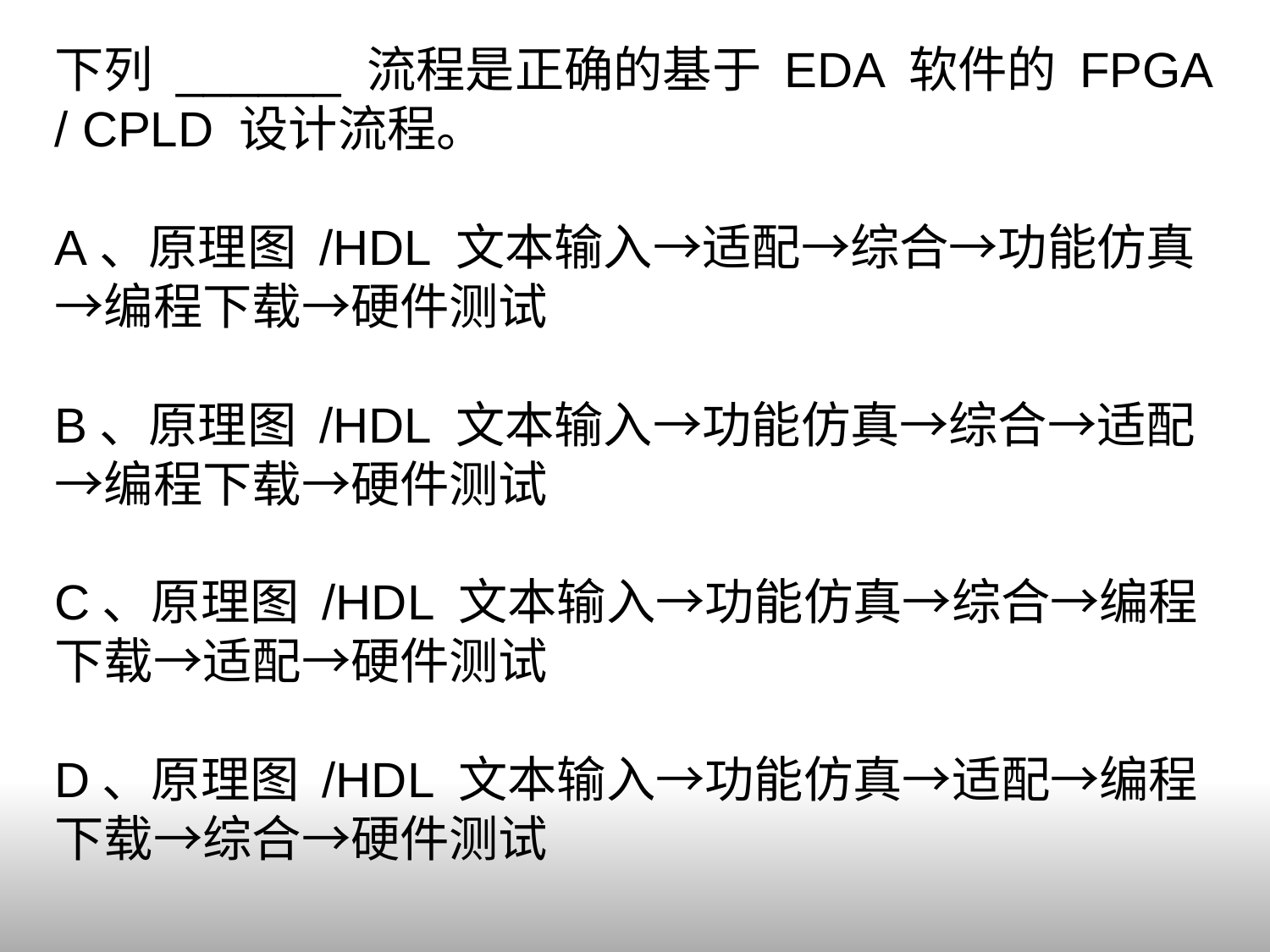

下列 ______ 流程是正确的基于 EDA 软件的 FPGA / CPLD 设计流程。

A、原理图 /HDL 文本输入→适配→综合→功能仿真→编程下载→硬件测试

B、原理图 /HDL 文本输入→功能仿真→综合→适配→编程下载→硬件测试

C、原理图 /HDL 文本输入→功能仿真→综合→编程下载→适配→硬件测试

D、原理图 /HDL 文本输入→功能仿真→适配→编程下载→综合→硬件测试